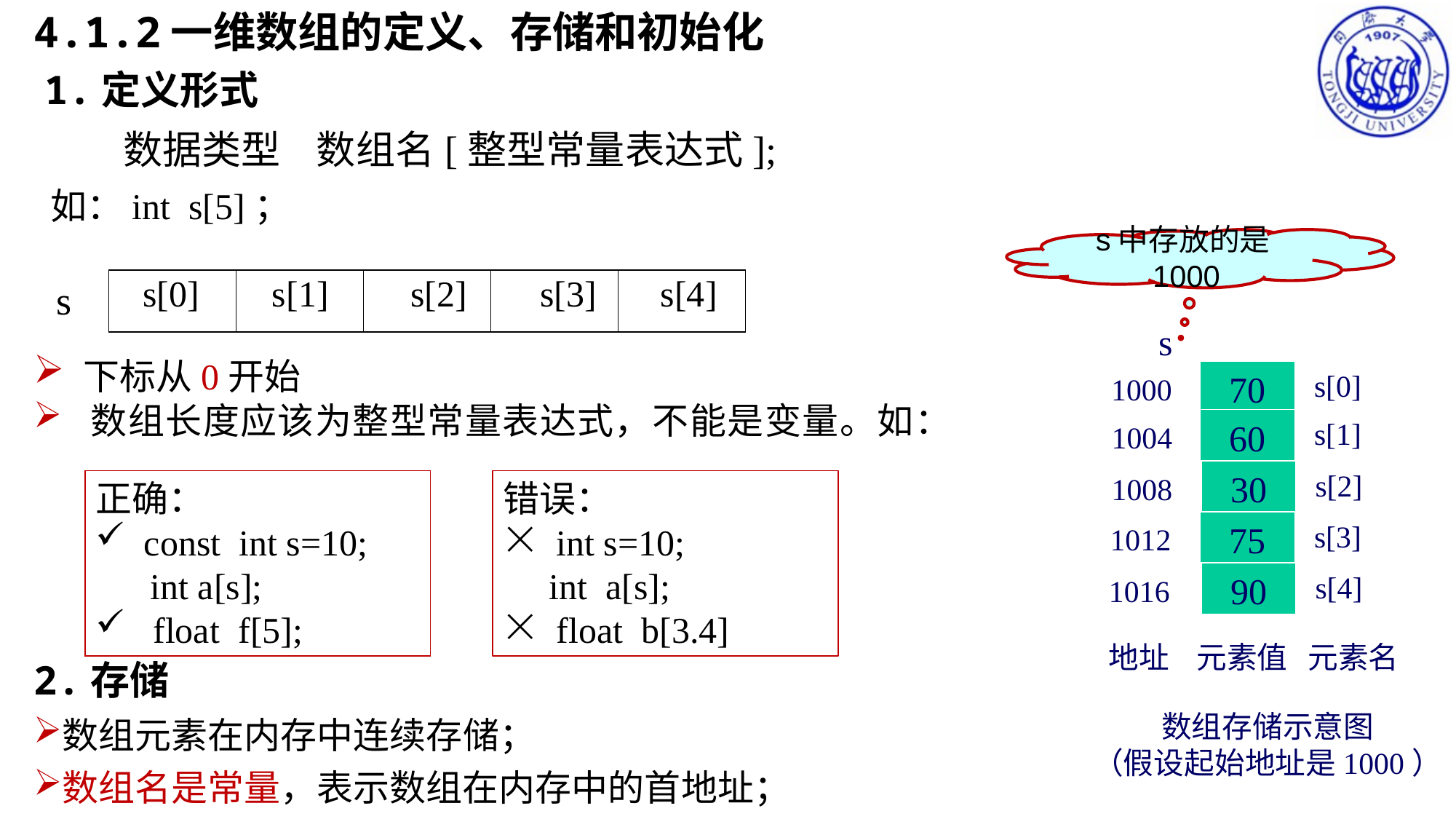

4.1.2一维数组的定义、存储和初始化
 1.定义形式
         数据类型    数组名[整型常量表达式];
 如：int  s[5]；

            s[0]        s[1]         s[2]        s[3]       s[4]

 下标从0开始
  数组长度应该为整型常量表达式，不能是变量。如：

2.存储
数组元素在内存中连续存储；
数组名是常量，表示数组在内存中的首地址；
s中存放的是1000
s
|  |  |  |  |  |
| --- | --- | --- | --- | --- |
s
70
s[0]
1000
60
s[1]
1004
30
s[2]
1008
75
s[3]
1012
90
s[4]
1016
地址    元素值   元素名
正确：
  const  int s=10;
      int a[s];
   float  f[5];
错误：
  int s=10;
     int  a[s];
  float  b[3.4]
数组存储示意图
（假设起始地址是1000）